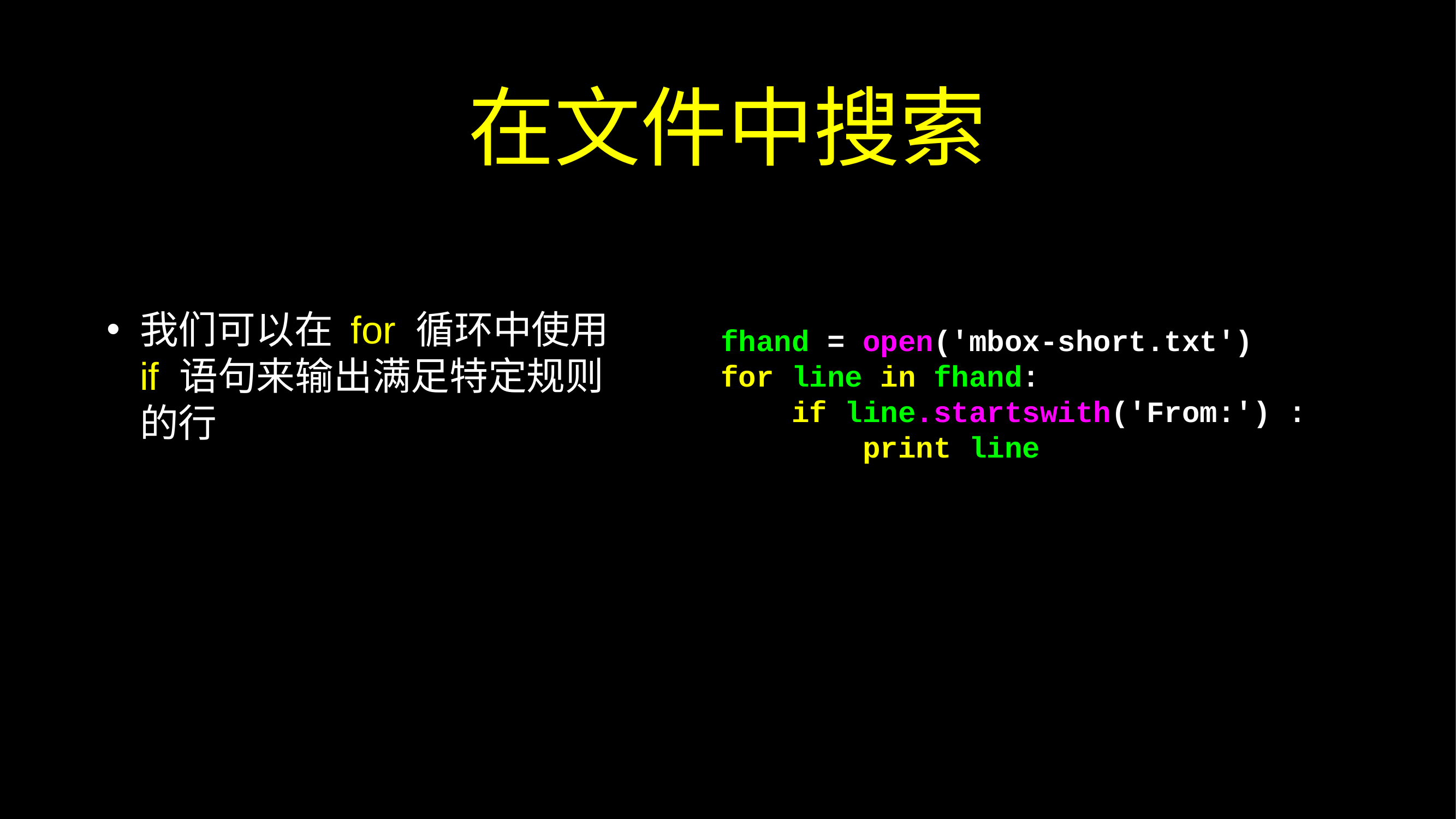

# 在文件中搜索
我们可以在 for 循环中使用 if 语句来输出满足特定规则的行
fhand = open('mbox-short.txt')
for line in fhand:
    if line.startswith('From:') :
        print line